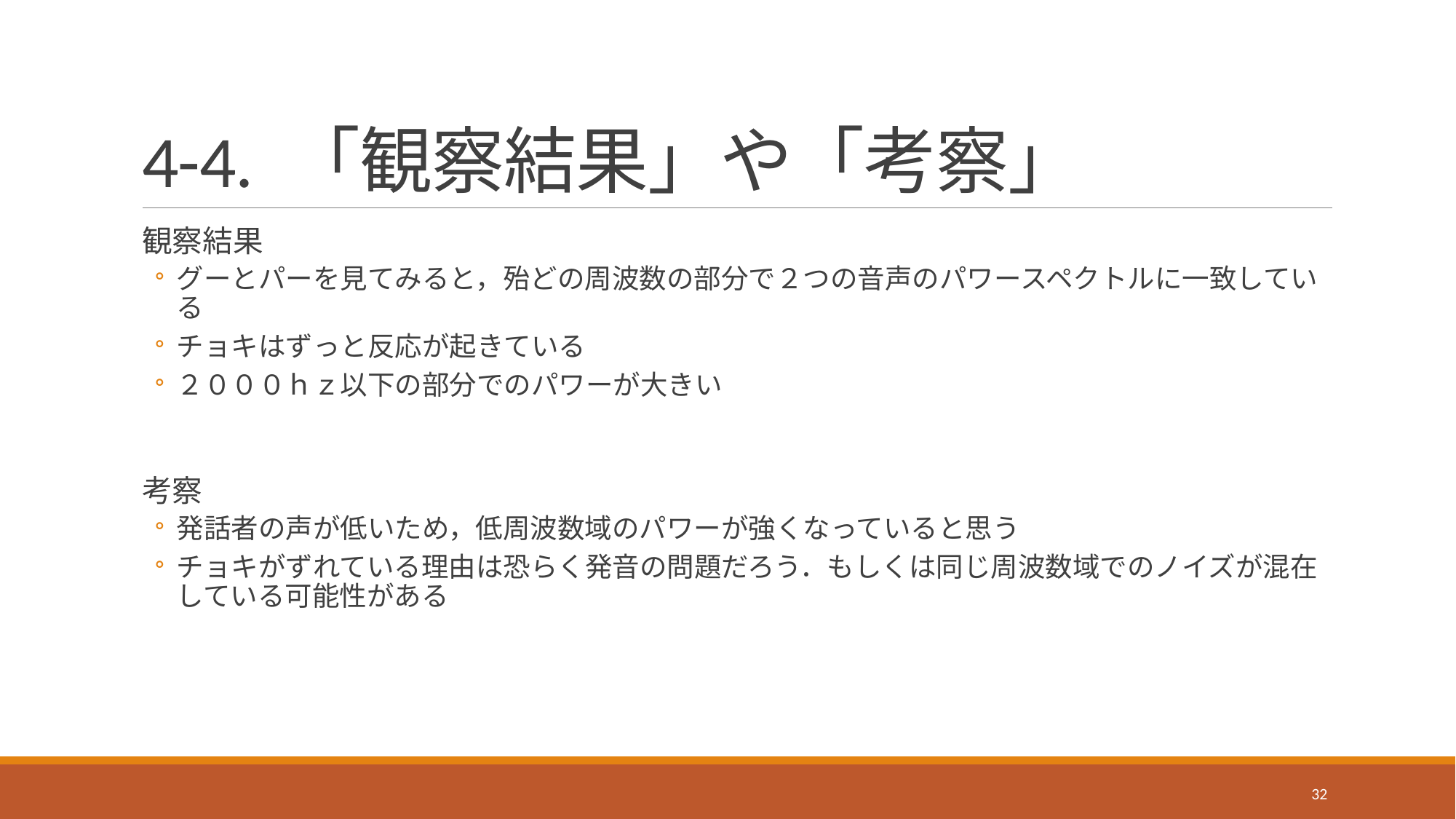

# 4-4. 「観察結果」や「考察」
観察結果
グーとパーを見てみると，殆どの周波数の部分で２つの音声のパワースペクトルに一致している
チョキはずっと反応が起きている
２０００ｈｚ以下の部分でのパワーが大きい

考察
発話者の声が低いため，低周波数域のパワーが強くなっていると思う
チョキがずれている理由は恐らく発音の問題だろう．もしくは同じ周波数域でのノイズが混在している可能性がある
32